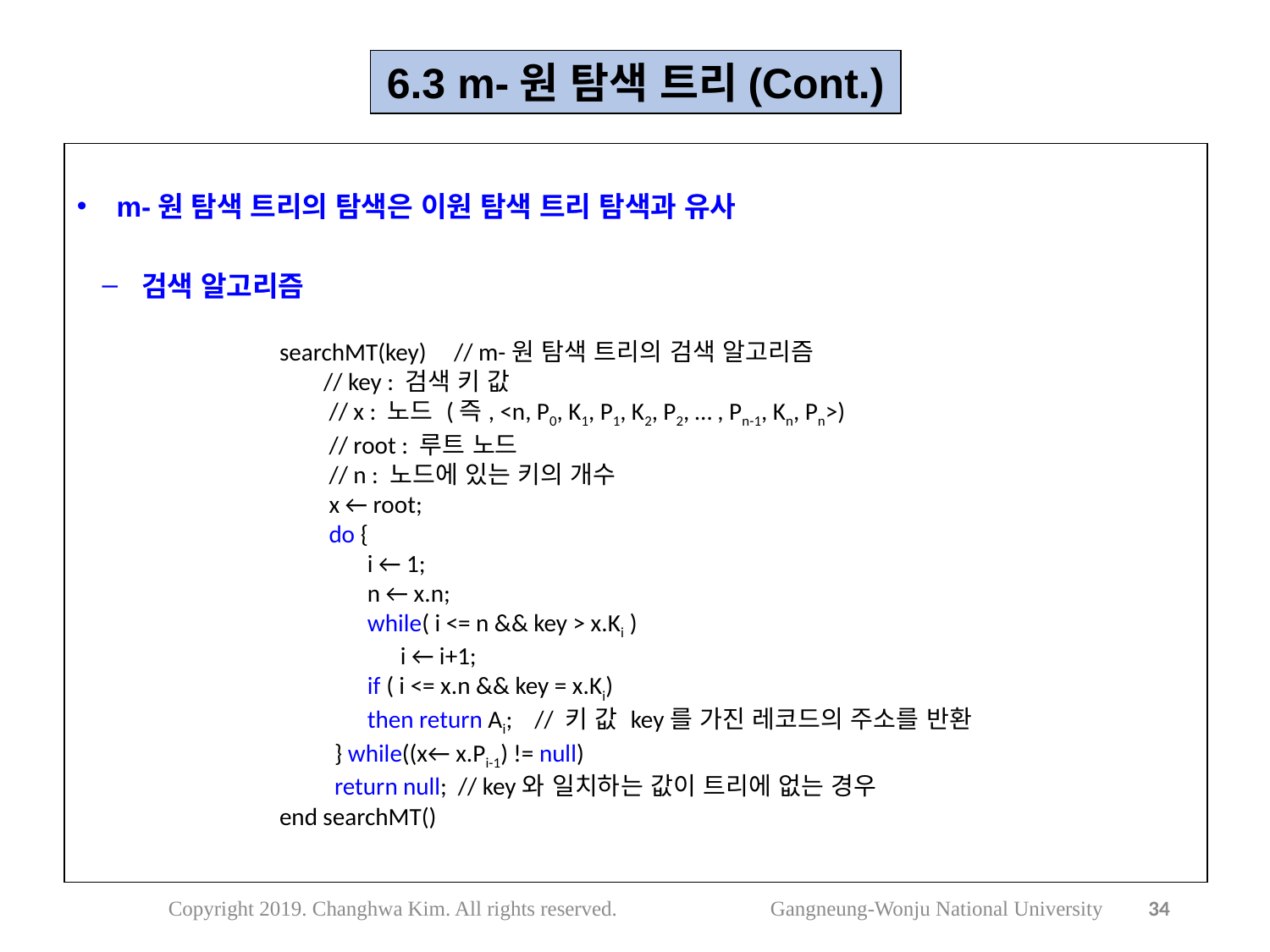

6.3 m-원 탐색 트리(Cont.)

m-원 탐색 트리의 탐색은 이원 탐색 트리 탐색과 유사

검색 알고리즘
searchMT(key)     // m-원 탐색 트리의 검색 알고리즘
        // key : 검색 키 값
         // x : 노드 (즉, <n, P0, K1, P1, K2, P2, … , Pn-1, Kn, Pn>)
         // root : 루트 노드
         // n : 노드에 있는 키의 개수
         x ← root;
         do {
                i ← 1;
                n ← x.n;
                while( i <= n && key > x.Ki )
                      i ← i+1;
                if ( i <= x.n && key = x.Ki)
                then return Ai;    // 키 값 key를 가진 레코드의 주소를 반환
          } while((x← x.Pi-1) != null)
          return null;  // key와 일치하는 값이 트리에 없는 경우
end searchMT()
Copyright 2019. Changhwa Kim. All rights reserved.                             Gangneung-Wonju National University
34
34